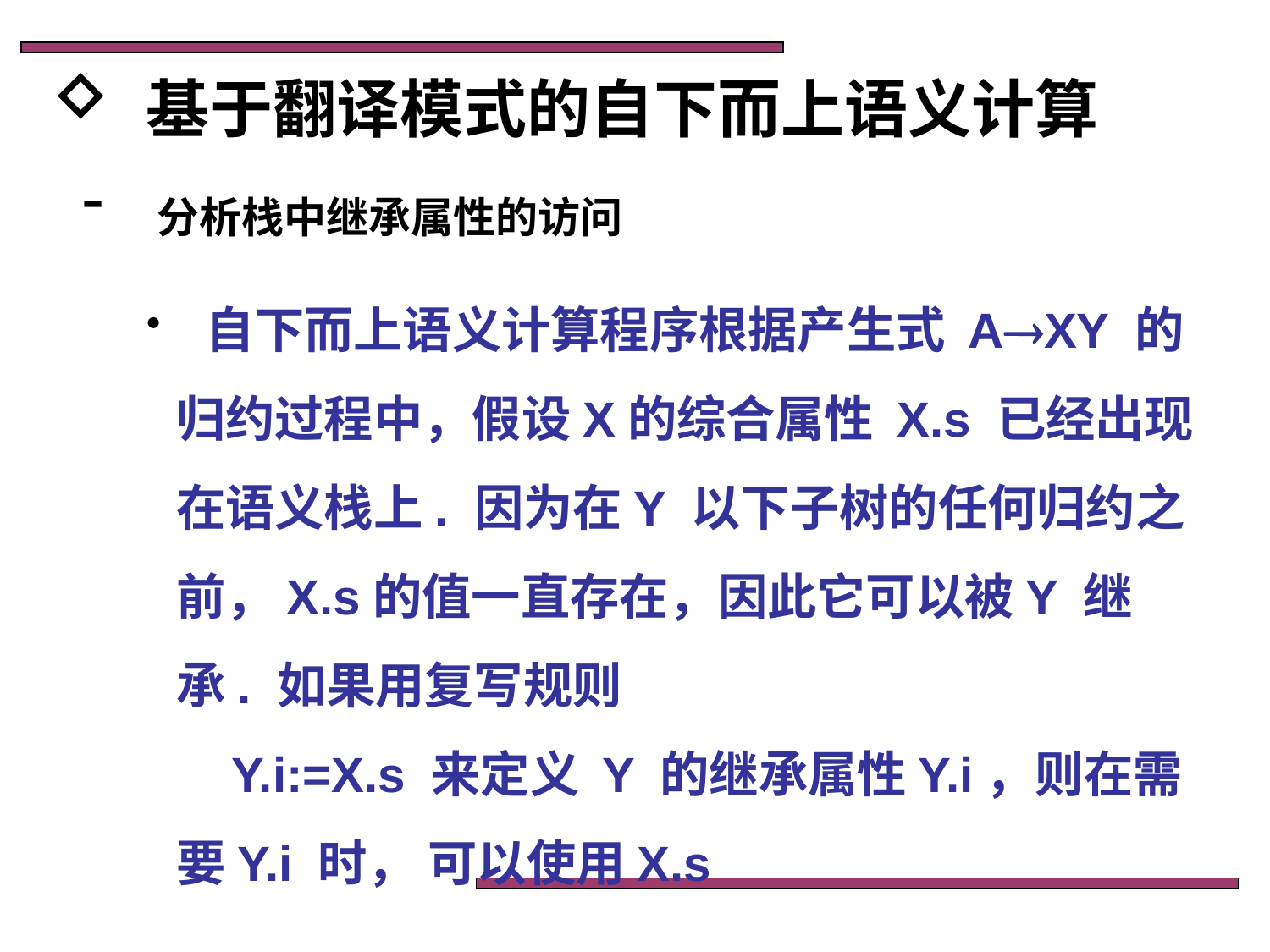

基于翻译模式的自下而上语义计算

  分析栈中继承属性的访问

  自下而上语义计算程序根据产生式 A→XY 的归约过程中，假设X的综合属性 X.s 已经出现在语义栈上. 因为在Y 以下子树的任何归约之前，X.s的值一直存在，因此它可以被Y 继承. 如果用复写规则
    Y.i:=X.s 来定义 Y 的继承属性Y.i，则在需要Y.i 时， 可以使用X.s